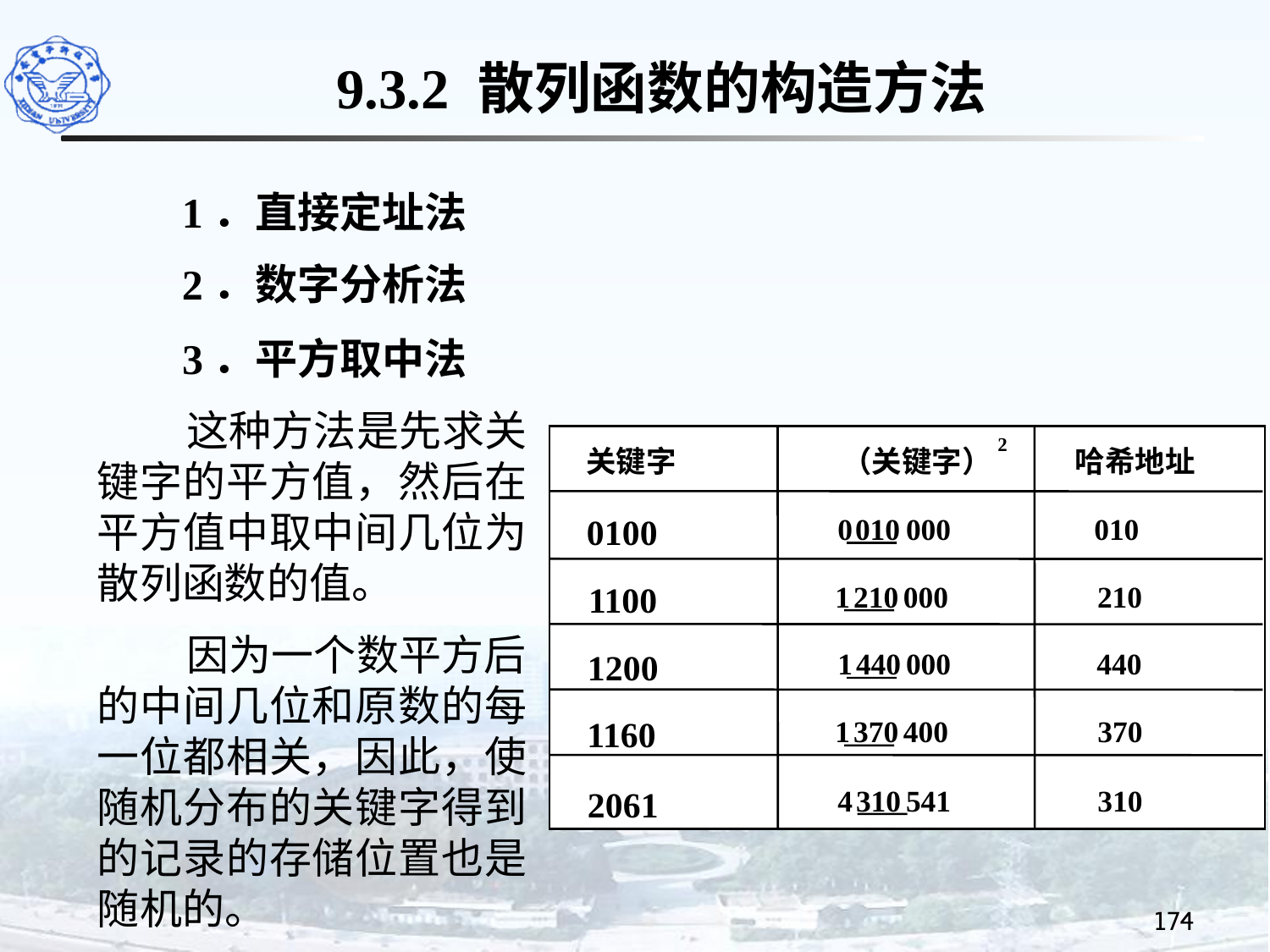

9.3.2 散列函数的构造方法
          1．直接定址法
          2．数字分析法
        3．平方取中法
        这种方法是先求关键字的平方值，然后在平方值中取中间几位为散列函数的值。
        因为一个数平方后的中间几位和原数的每一位都相关，因此，使随机分布的关键字得到的记录的存储位置也是随机的。

2

关键字
（关键字）
哈希地址

0100
0
010
000
 010

1100
1
210
000
 210

1200
1
440
000
 440

1160
1
370
400
370

2061
4
310
541
310

174